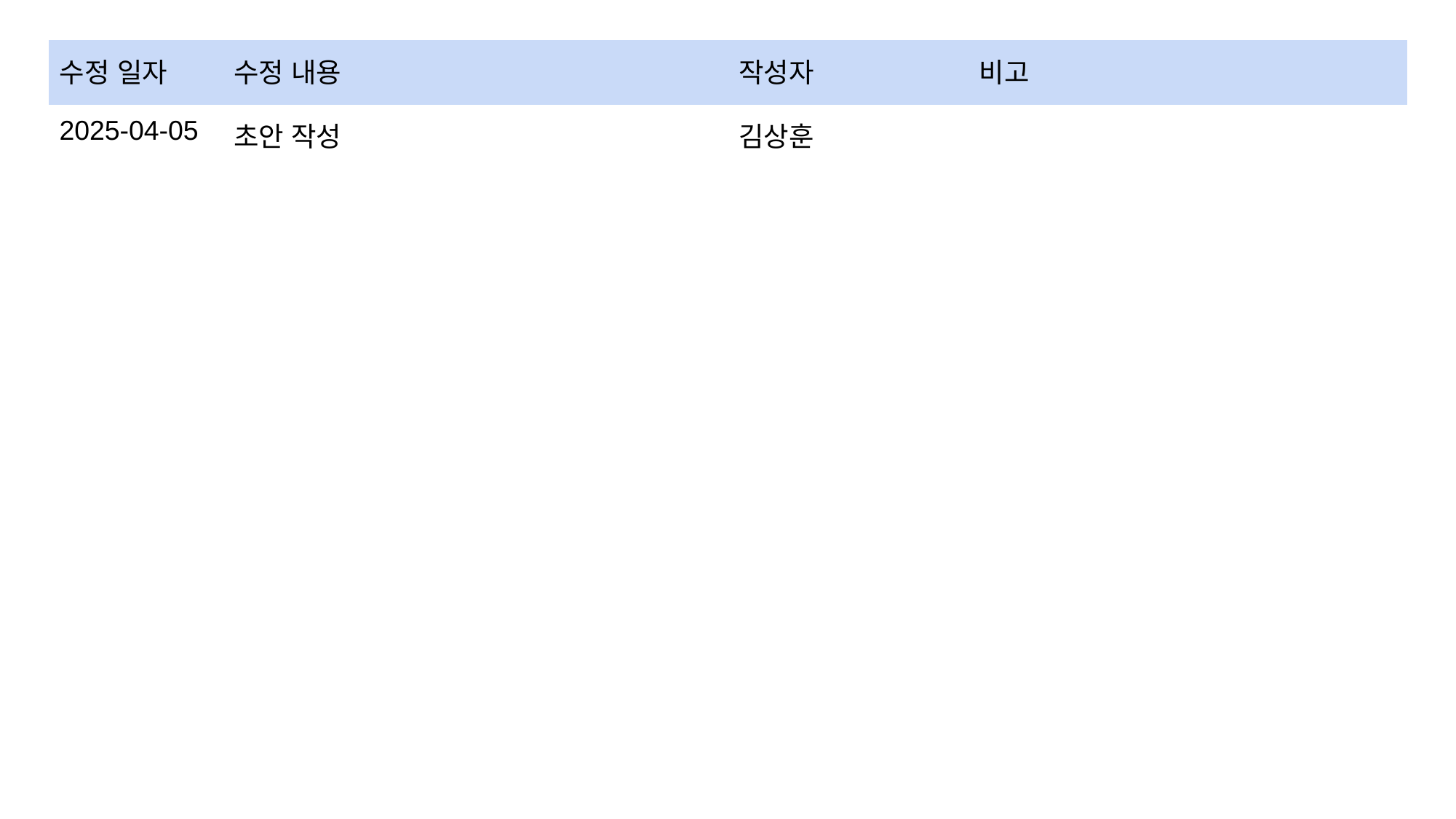

| 수정 일자 | 수정 내용 | 작성자 | 비고 |
| --- | --- | --- | --- |
| 2025-04-05 | 초안 작성 | 김상훈 |  |
|  |  |  |  |
|  |  |  |  |
|  |  |  |  |
|  |  |  |  |
|  |  |  |  |
|  |  |  |  |
|  |  |  |  |